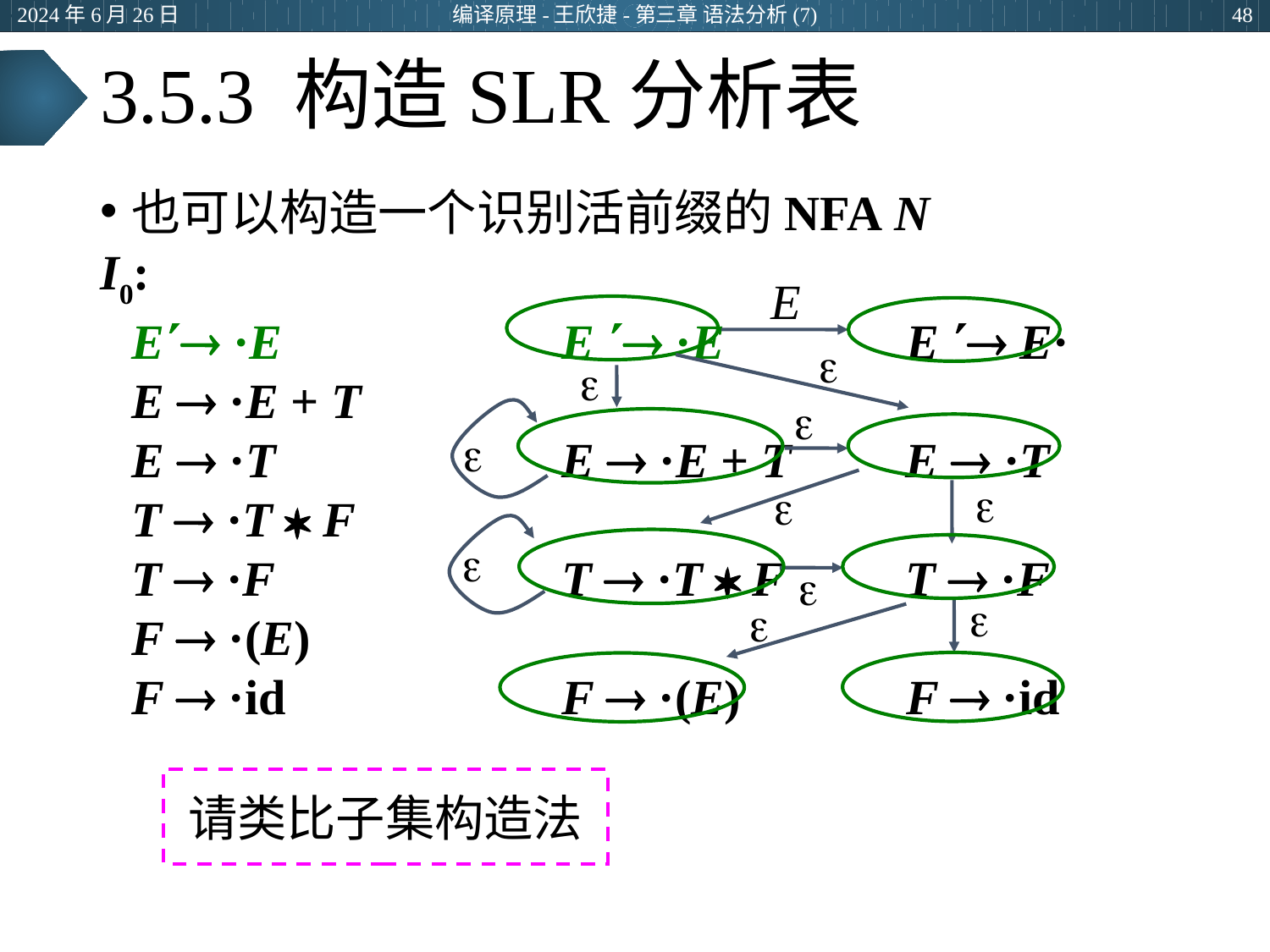

2024年6月26日
编译原理-王欣捷-第三章 语法分析(7)
48
# 3.5.3 构造SLR分析表
也可以构造一个识别活前缀的NFA N
I0:
	E′→ ·E		    E ′→ ·E		 E ′→ E·
	E → ·E + T
	E → ·T		    E → ·E + T 	 E → ·T
	T → ·T ∗ F
	T → ·F		    T → ·T ∗ F 	 T → ·F
	F → ·(E)
	F → ·id		    F → ·(E)		 F → ·id
E

ε
ε

ε

ε

ε

ε

ε

ε

ε
ε

请类比子集构造法